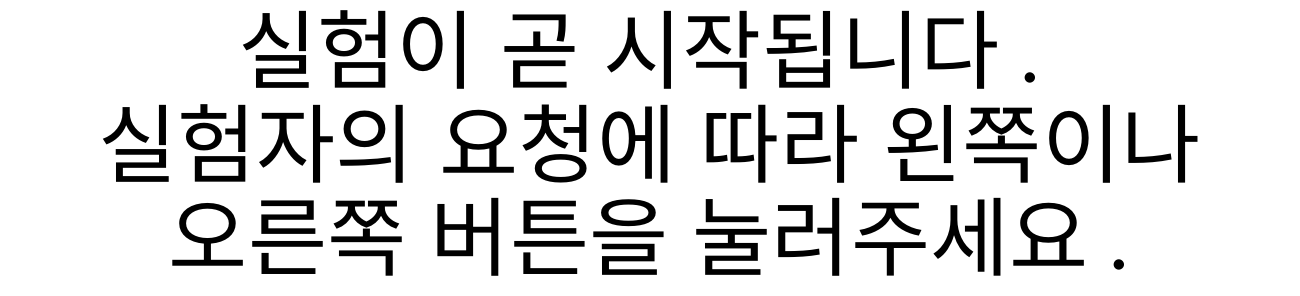

# 실험이 곧 시작됩니다. 실험자의 요청에 따라 왼쪽이나 오른쪽 버튼을 눌러주세요.